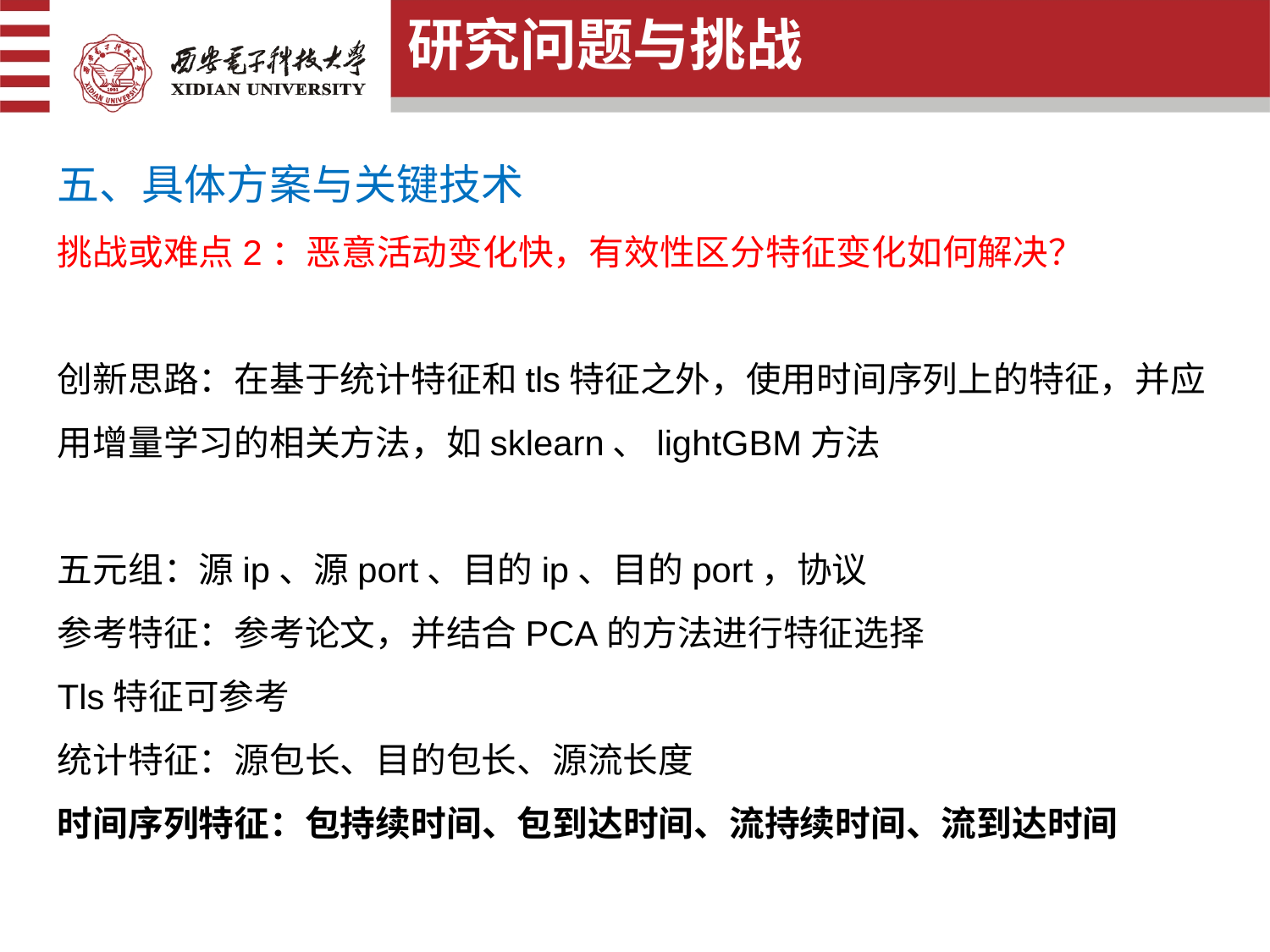

研究问题与挑战
五、具体方案与关键技术
挑战或难点2：恶意活动变化快，有效性区分特征变化如何解决？

创新思路：在基于统计特征和tls特征之外，使用时间序列上的特征，并应用增量学习的相关方法，如sklearn、lightGBM方法

五元组：源ip、源port、目的ip、目的port，协议
参考特征：参考论文，并结合PCA的方法进行特征选择
Tls特征可参考
统计特征：源包长、目的包长、源流长度
时间序列特征：包持续时间、包到达时间、流持续时间、流到达时间